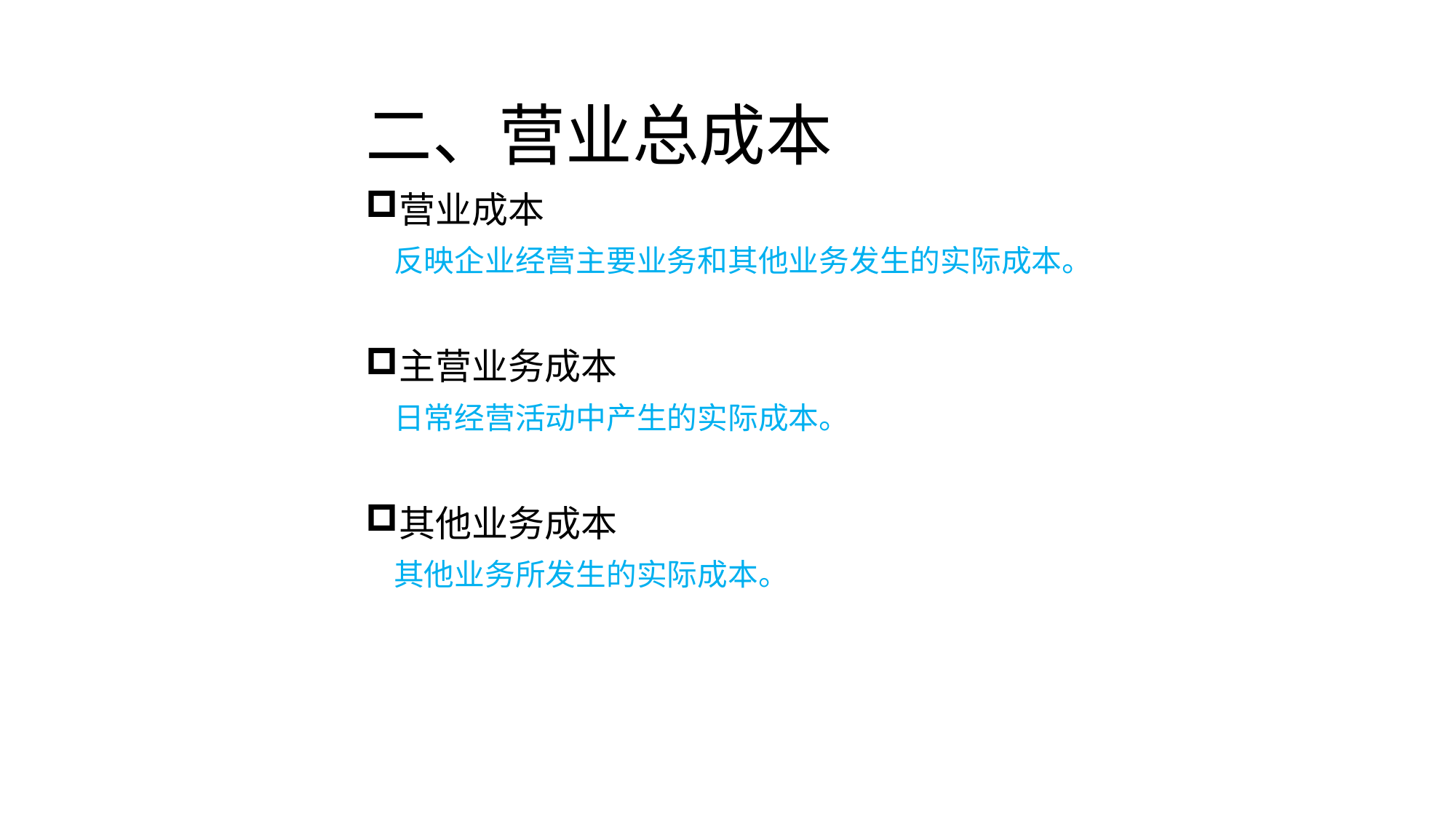

# 二、营业总成本
营业成本
反映企业经营主要业务和其他业务发生的实际成本。

主营业务成本
日常经营活动中产生的实际成本。

其他业务成本
其他业务所发生的实际成本。